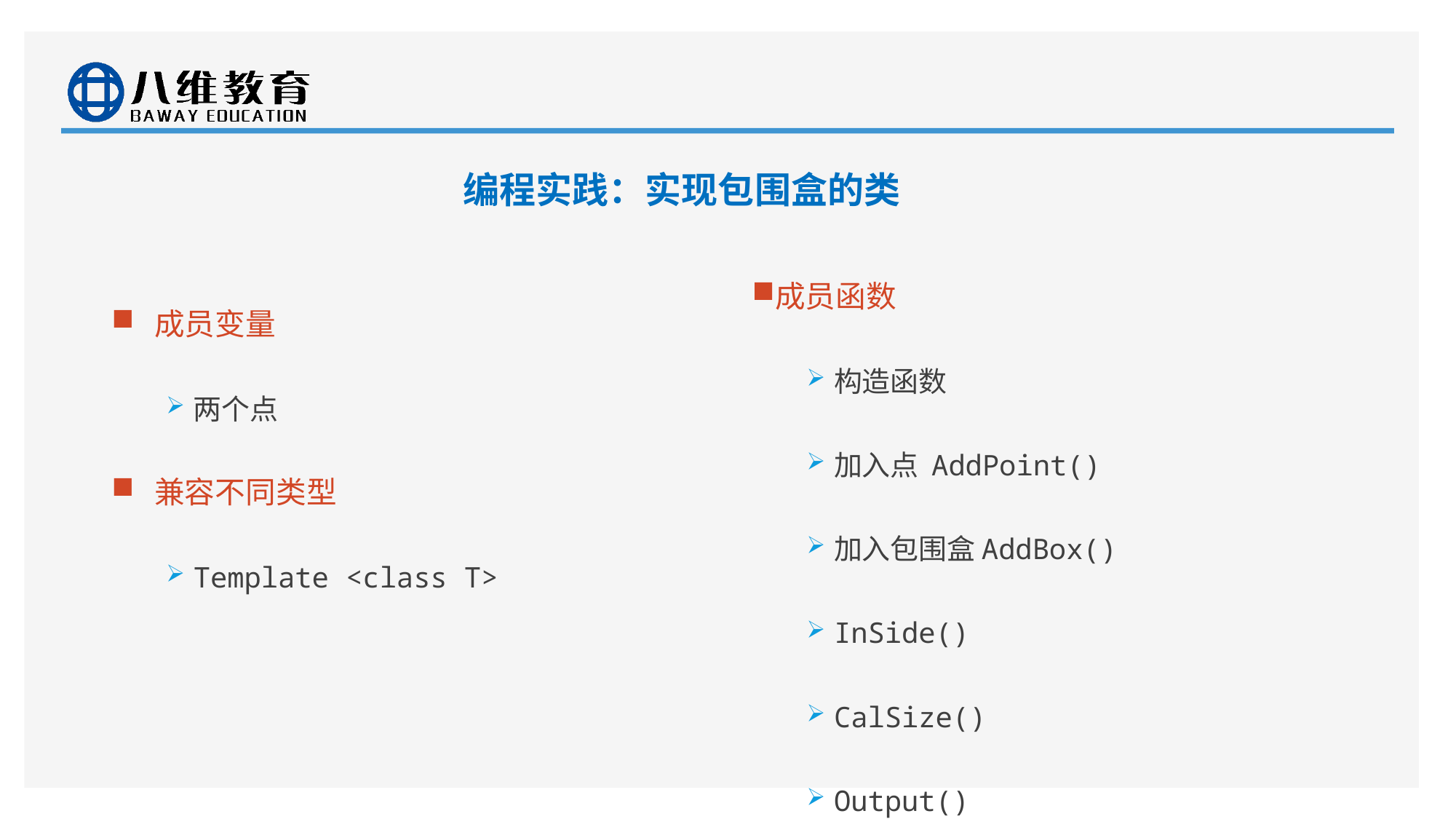

#
编程实践：实现包围盒的类

成员函数
构造函数
加入点 AddPoint()
加入包围盒AddBox()
InSide()
CalSize()
Output()
成员变量
两个点
兼容不同类型
Template <class T>